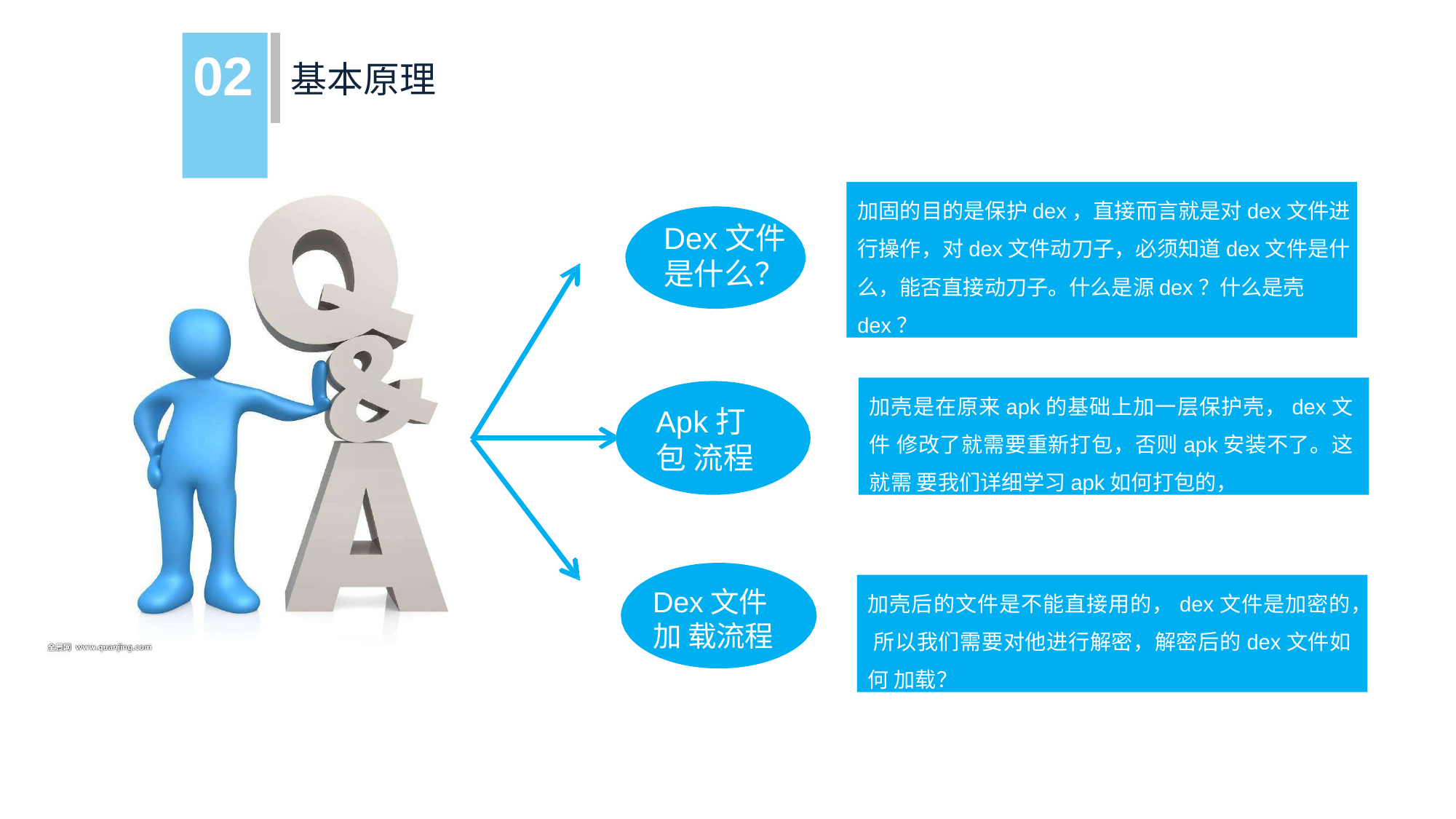

# 02
基本原理
加固的目的是保护dex，直接而言就是对dex文件进 行操作，对dex文件动刀子，必须知道dex文件是什 么，能否直接动刀子。什么是源dex？什么是壳dex？

Dex文件 是什么？

加壳是在原来apk的基础上加一层保护壳，dex文件 修改了就需要重新打包，否则apk安装不了。这就需 要我们详细学习apk如何打包的，

Apk打包 流程

加壳后的文件是不能直接用的，dex文件是加密的， 所以我们需要对他进行解密，解密后的dex文件如何 加载？
Dex文件加 载流程